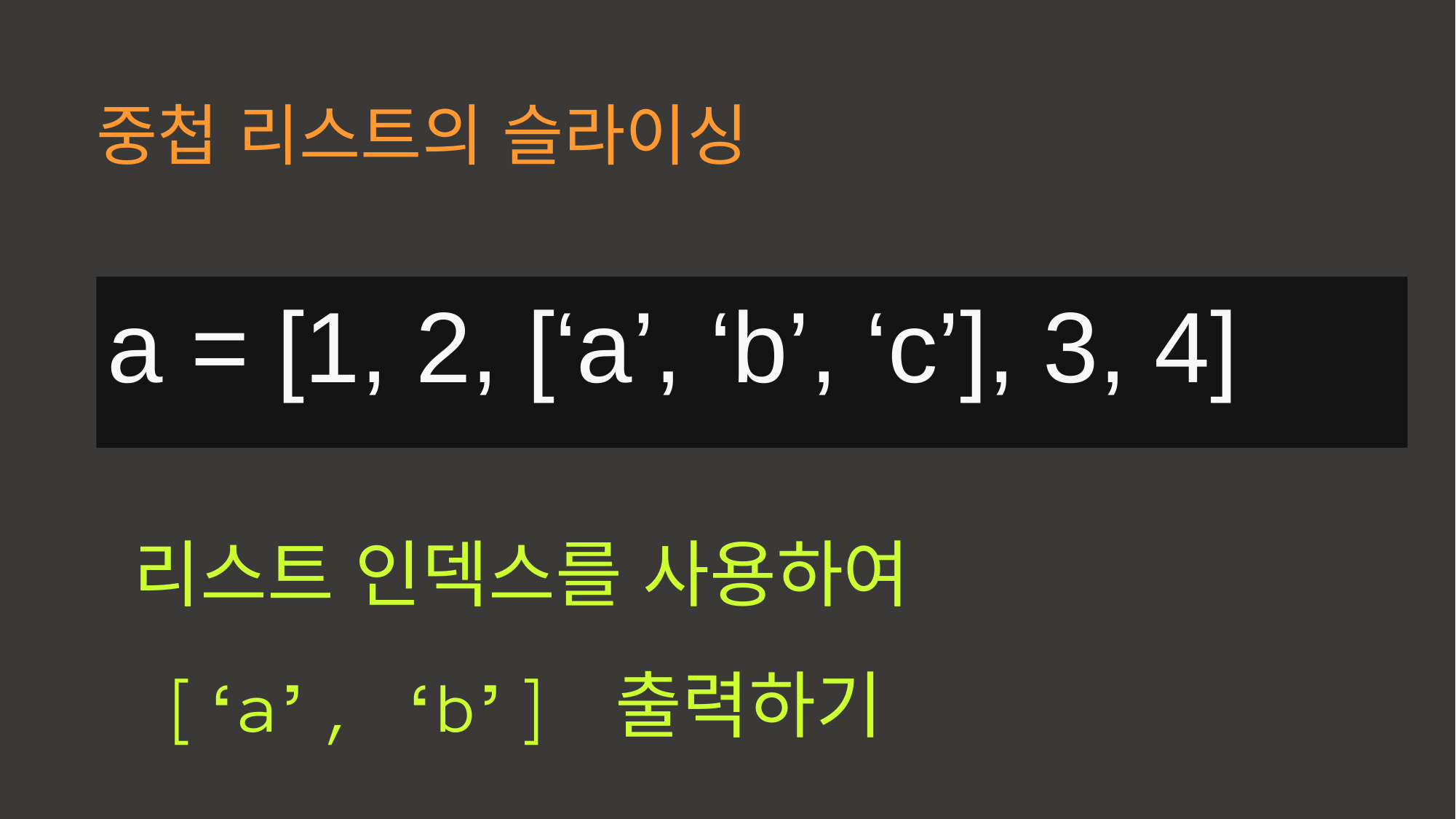

중첩 리스트의 슬라이싱
a = [1, 2, [‘a’, ‘b’, ‘c’], 3, 4]

리스트 인덱스를 사용하여 [‘a’, ‘b’] 출력하기